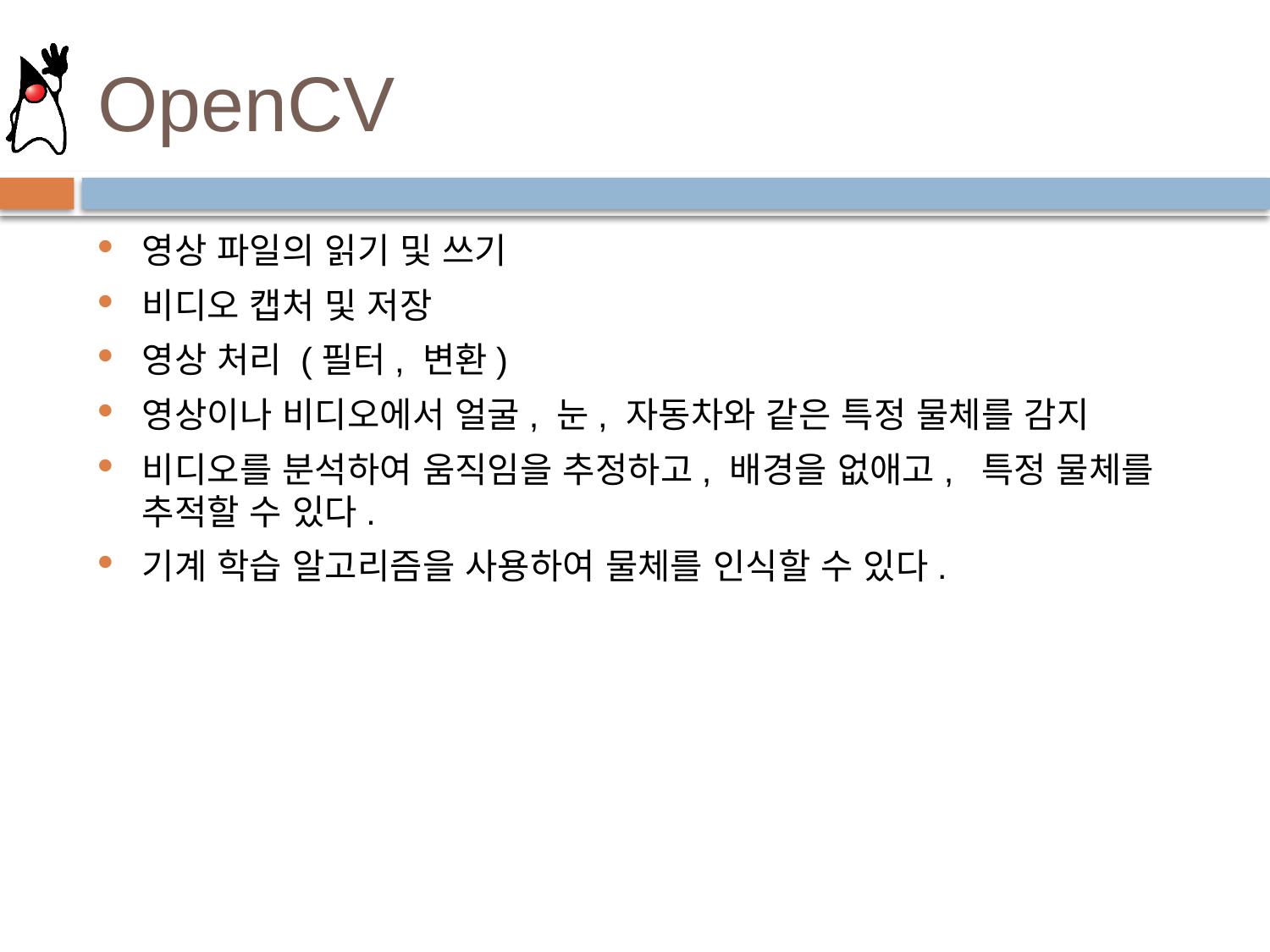

# OpenCV
영상 파일의 읽기 및 쓰기
비디오 캡처 및 저장
영상 처리 (필터, 변환)
영상이나 비디오에서 얼굴, 눈, 자동차와 같은 특정 물체를 감지
비디오를 분석하여 움직임을 추정하고, 배경을 없애고,  특정 물체를 추적할 수 있다.
기계 학습 알고리즘을 사용하여 물체를 인식할 수 있다.